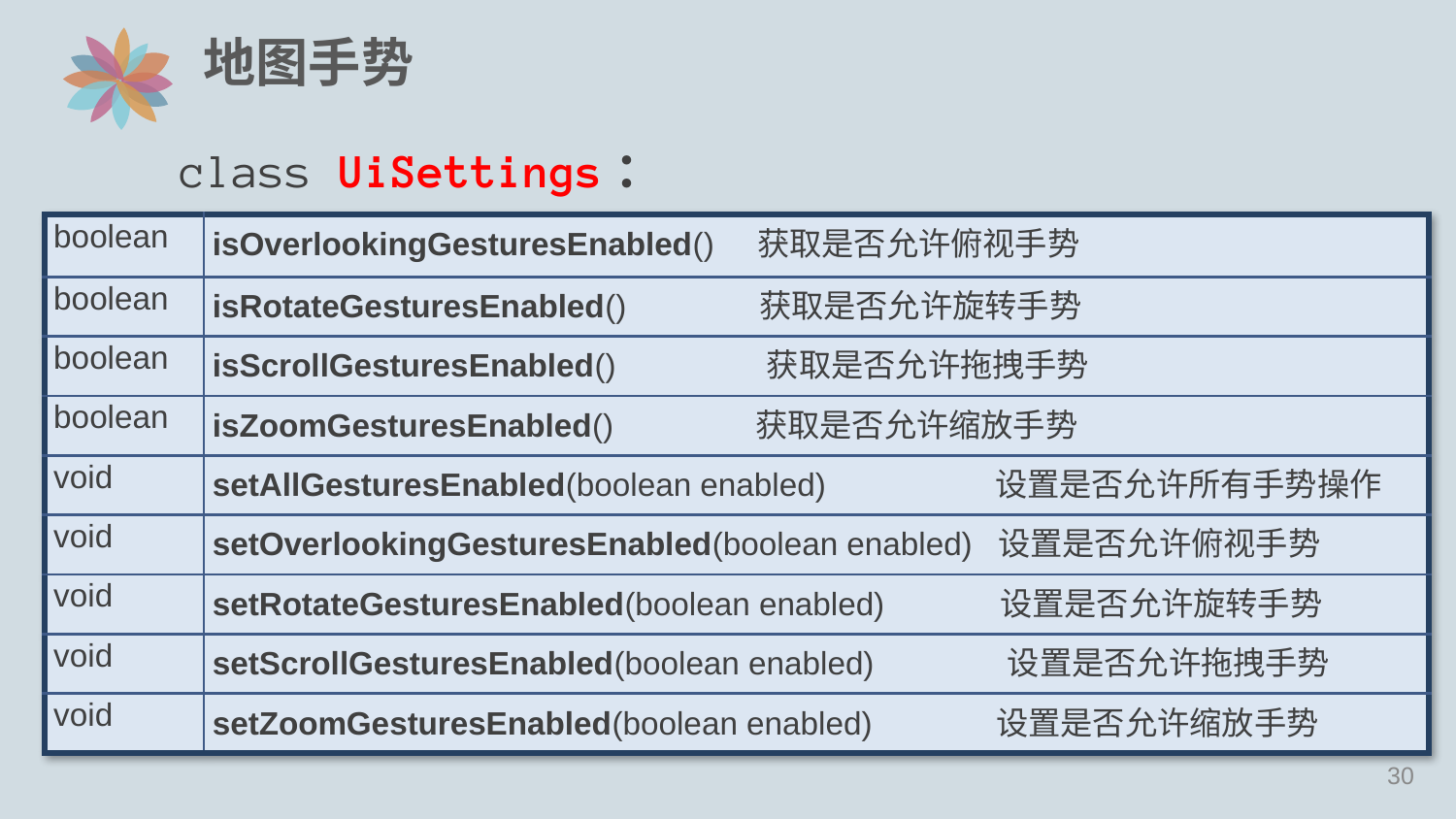

# 地图手势
class UiSettings：
| boolean | isOverlookingGesturesEnabled() 获取是否允许俯视手势 |
| --- | --- |
| boolean | isRotateGesturesEnabled() 获取是否允许旋转手势 |
| boolean | isScrollGesturesEnabled() 获取是否允许拖拽手势 |
| boolean | isZoomGesturesEnabled() 获取是否允许缩放手势 |
| void | setAllGesturesEnabled(boolean enabled) 设置是否允许所有手势操作 |
| void | setOverlookingGesturesEnabled(boolean enabled) 设置是否允许俯视手势 |
| void | setRotateGesturesEnabled(boolean enabled) 设置是否允许旋转手势 |
| void | setScrollGesturesEnabled(boolean enabled) 设置是否允许拖拽手势 |
| void | setZoomGesturesEnabled(boolean enabled) 设置是否允许缩放手势 |
30